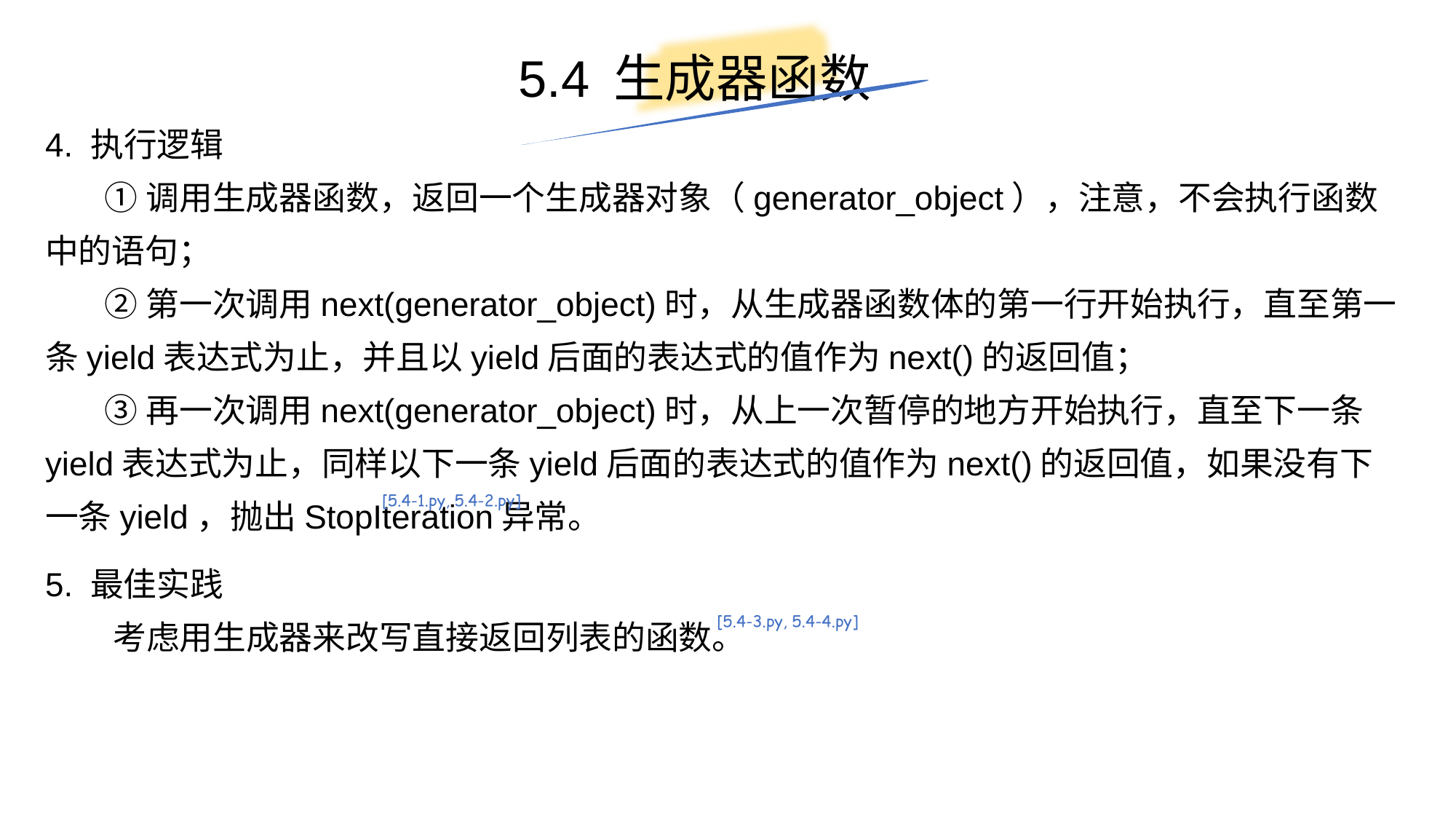

# 5.4 生成器函数
4. 执行逻辑
        ①调用生成器函数，返回一个生成器对象（generator_object），注意，不会执行函数中的语句；
        ②第一次调用next(generator_object)时，从生成器函数体的第一行开始执行，直至第一条yield表达式为止，并且以yield后面的表达式的值作为next()的返回值；
        ③再一次调用next(generator_object)时，从上一次暂停的地方开始执行，直至下一条yield表达式为止，同样以下一条yield后面的表达式的值作为next()的返回值，如果没有下一条yield，抛出StopIteration异常。

[5.4-1.py, 5.4-2.py]
5. 最佳实践
        考虑用生成器来改写直接返回列表的函数。
[5.4-3.py, 5.4-4.py]